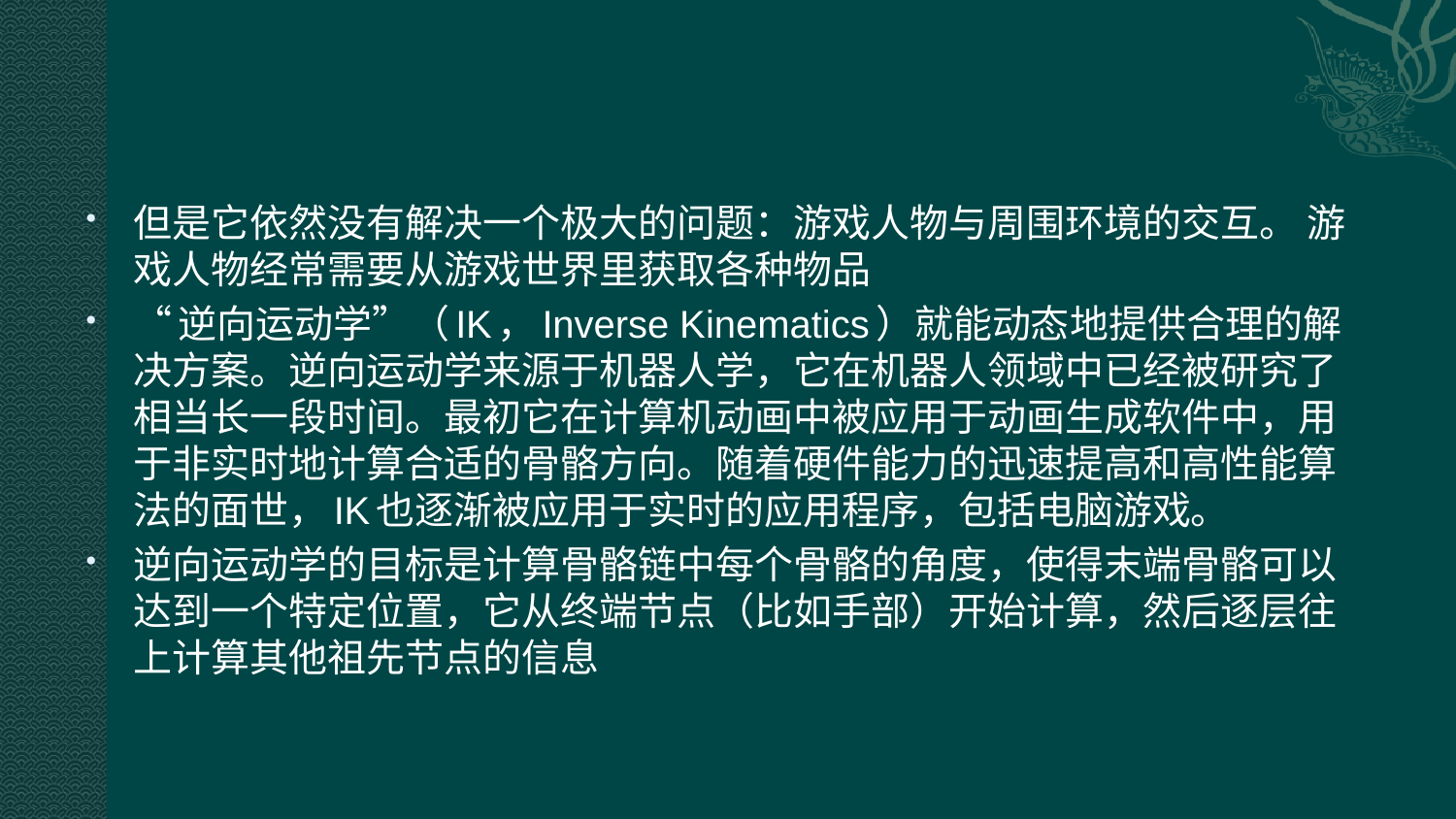

#
但是它依然没有解决一个极大的问题：游戏人物与周围环境的交互。 游戏人物经常需要从游戏世界里获取各种物品
“逆向运动学”（IK，Inverse Kinematics）就能动态地提供合理的解决方案。逆向运动学来源于机器人学，它在机器人领域中已经被研究了相当长一段时间。最初它在计算机动画中被应用于动画生成软件中，用于非实时地计算合适的骨骼方向。随着硬件能力的迅速提高和高性能算法的面世，IK也逐渐被应用于实时的应用程序，包括电脑游戏。
逆向运动学的目标是计算骨骼链中每个骨骼的角度，使得末端骨骼可以达到一个特定位置，它从终端节点（比如手部）开始计算，然后逐层往上计算其他祖先节点的信息